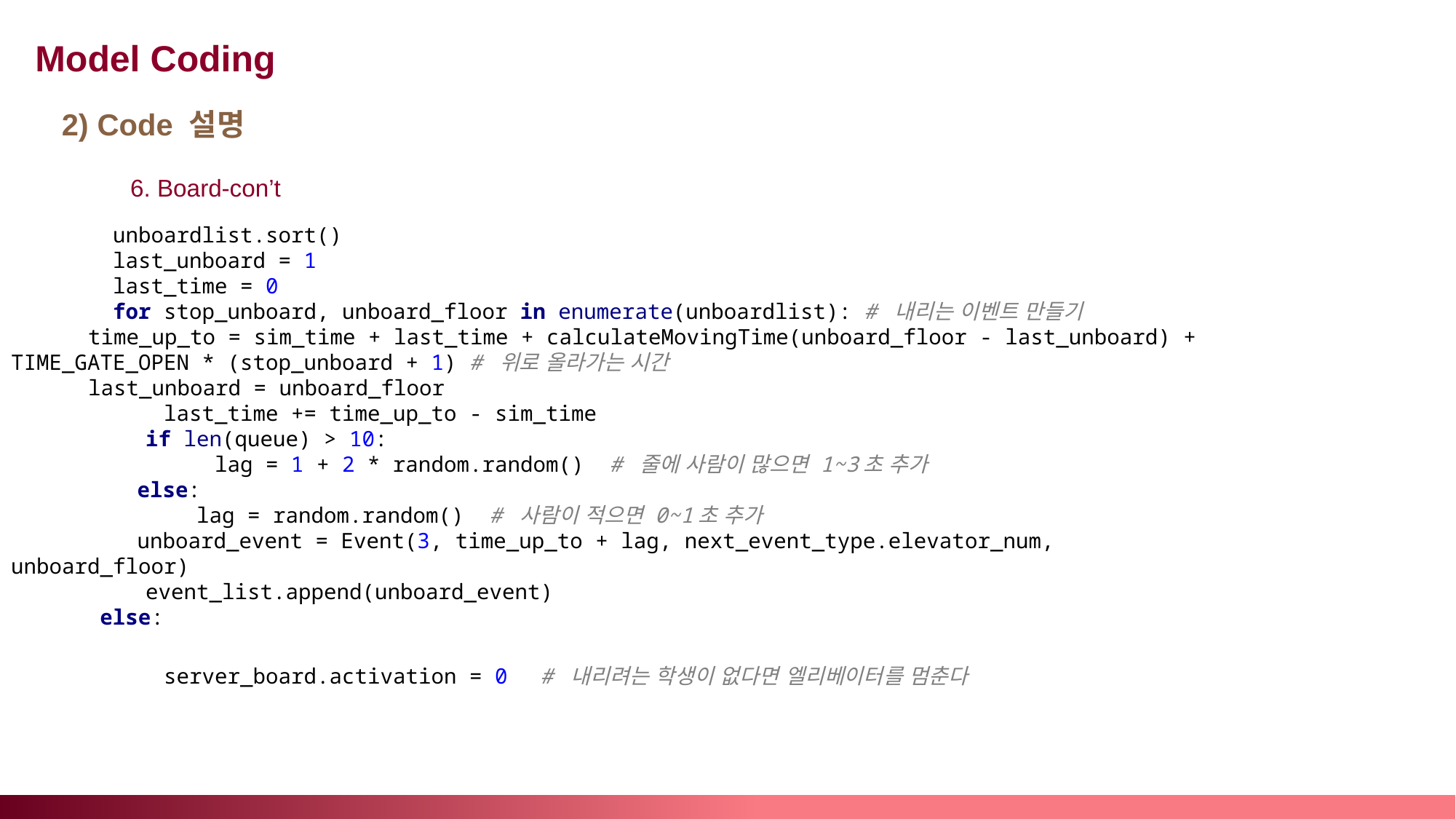

Model Coding
2) Code 설명
6. Board-con’t
        unboardlist.sort()
        last_unboard = 1
        last_time = 0
        for stop_unboard, unboard_floor in enumerate(unboardlist): # 내리는 이벤트 만들기
            time_up_to = sim_time + last_time + calculateMovingTime(unboard_floor - last_unboard) + TIME_GATE_OPEN * (stop_unboard + 1) # 위로 올라가는 시간
            last_unboard = unboard_floor
            last_time += time_up_to - sim_time
	  if len(queue) > 10:
                lag = 1 + 2 * random.random()  # 줄에 사람이 많으면 1~3초 추가
    	  else:
        	      lag = random.random()  # 사람이 적으면 0~1초 추가
    	  unboard_event = Event(3, time_up_to + lag, next_event_type.elevator_num, unboard_floor)
    	  event_list.append(unboard_event)
       else:
            server_board.activation = 0 # 내리려는 학생이 없다면 엘리베이터를 멈춘다